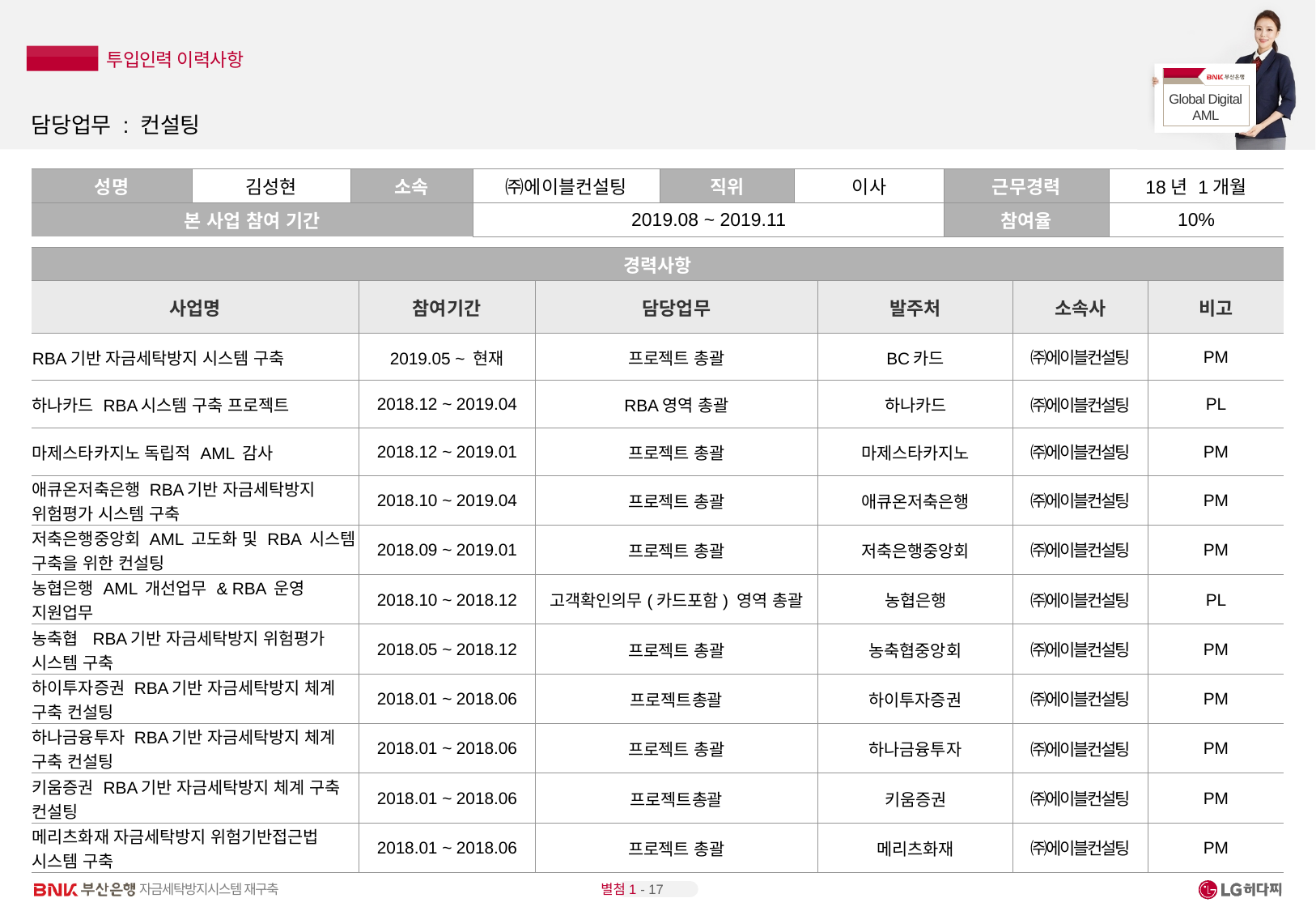

# 담당업무 : 컨설팅
| 성명 | 김성현 | 소속 | ㈜에이블컨설팅 | 직위 | 이사 | 근무경력 | 18년 1개월 |
| --- | --- | --- | --- | --- | --- | --- | --- |
| 본 사업 참여 기간 |  |  | 2019.08 ~ 2019.11 |  |  | 참여율 | 10% |
| 경력사항 |  |  |  |  |  |
| --- | --- | --- | --- | --- | --- |
| 사업명 | 참여기간 | 담당업무 | 발주처 | 소속사 | 비고 |
| RBA기반 자금세탁방지 시스템 구축 | 2019.05 ~ 현재 | 프로젝트 총괄 | BC카드 | ㈜에이블컨설팅 | PM |
| 하나카드 RBA시스템 구축 프로젝트 | 2018.12 ~ 2019.04 | RBA영역 총괄 | 하나카드 | ㈜에이블컨설팅 | PL |
| 마제스타카지노 독립적 AML 감사 | 2018.12 ~ 2019.01 | 프로젝트 총괄 | 마제스타카지노 | ㈜에이블컨설팅 | PM |
| 애큐온저축은행 RBA기반 자금세탁방지 위험평가 시스템 구축 | 2018.10 ~ 2019.04 | 프로젝트 총괄 | 애큐온저축은행 | ㈜에이블컨설팅 | PM |
| 저축은행중앙회 AML 고도화 및 RBA 시스템 구축을 위한 컨설팅 | 2018.09 ~ 2019.01 | 프로젝트 총괄 | 저축은행중앙회 | ㈜에이블컨설팅 | PM |
| 농협은행 AML 개선업무 & RBA 운영 지원업무 | 2018.10 ~ 2018.12 | 고객확인의무(카드포함) 영역 총괄 | 농협은행 | ㈜에이블컨설팅 | PL |
| 농축협 RBA기반 자금세탁방지 위험평가 시스템 구축 | 2018.05 ~ 2018.12 | 프로젝트 총괄 | 농축협중앙회 | ㈜에이블컨설팅 | PM |
| 하이투자증권 RBA기반 자금세탁방지 체계 구축 컨설팅 | 2018.01 ~ 2018.06 | 프로젝트총괄 | 하이투자증권 | ㈜에이블컨설팅 | PM |
| 하나금융투자 RBA기반 자금세탁방지 체계 구축 컨설팅 | 2018.01 ~ 2018.06 | 프로젝트 총괄 | 하나금융투자 | ㈜에이블컨설팅 | PM |
| 키움증권 RBA기반 자금세탁방지 체계 구축 컨설팅 | 2018.01 ~ 2018.06 | 프로젝트총괄 | 키움증권 | ㈜에이블컨설팅 | PM |
| 메리츠화재 자금세탁방지 위험기반접근법 시스템 구축 | 2018.01 ~ 2018.06 | 프로젝트 총괄 | 메리츠화재 | ㈜에이블컨설팅 | PM |
별첨1 - 17